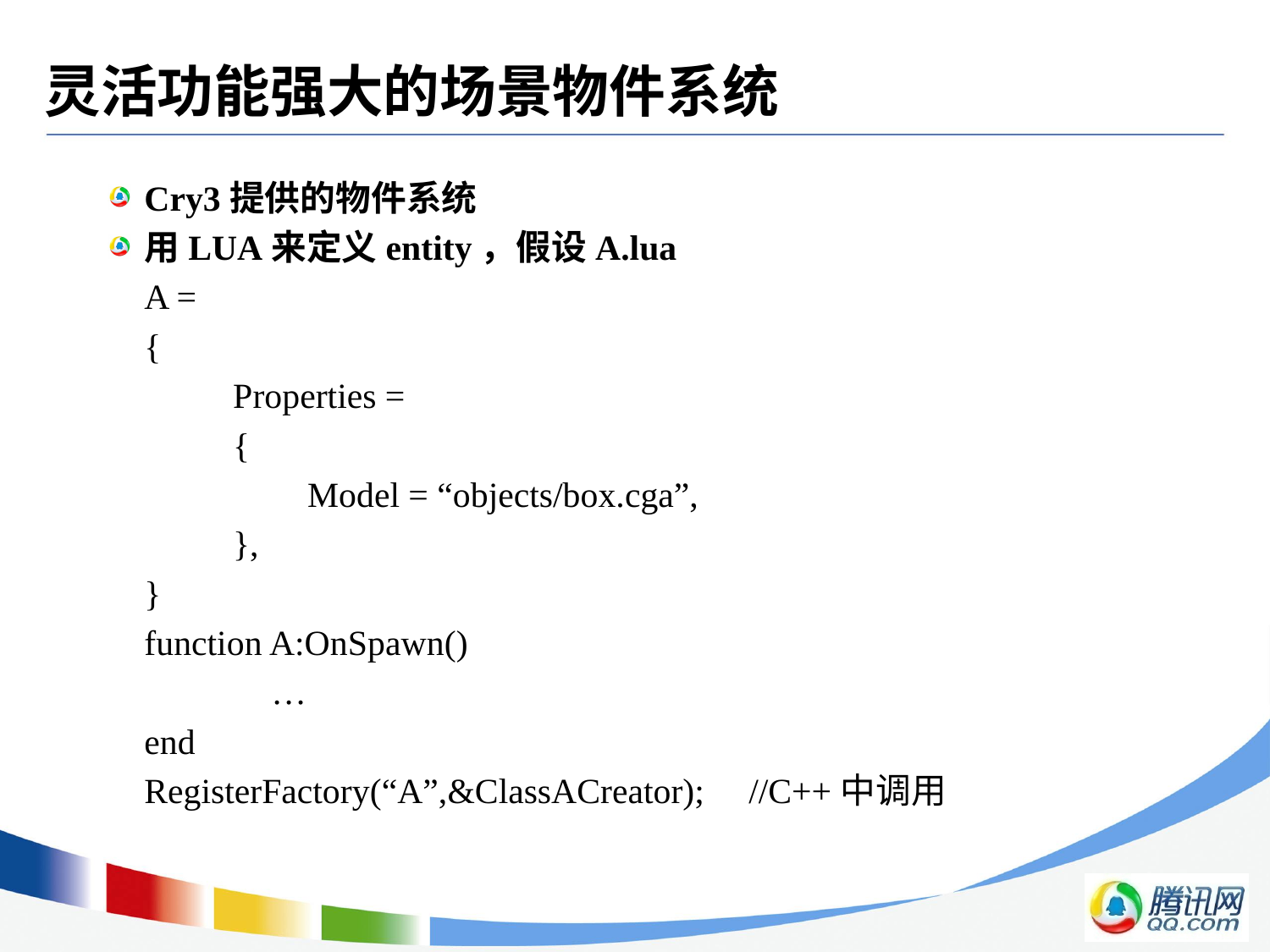

# 灵活功能强大的场景物件系统
Cry3提供的物件系统
用LUA来定义entity，假设A.lua
	A =
	{
	Properties =
	{
	Model = “objects/box.cga”,
	},
	}
	function A:OnSpawn()
		…
	end
	RegisterFactory(“A”,&ClassACreator);     //C++中调用